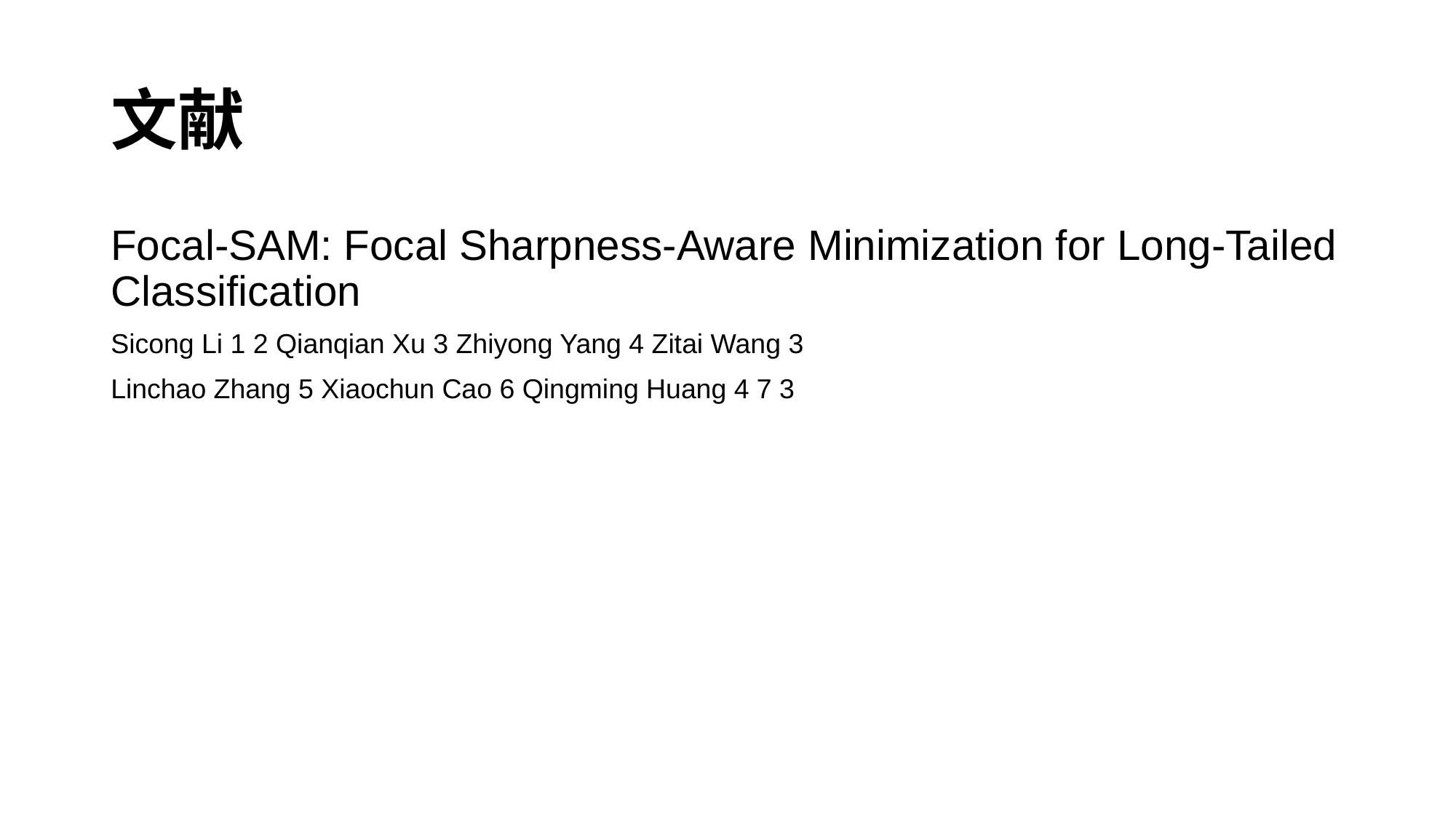

# 文献
Focal-SAM: Focal Sharpness-Aware Minimization for Long-Tailed Classification
Sicong Li 1 2 Qianqian Xu 3 Zhiyong Yang 4 Zitai Wang 3
Linchao Zhang 5 Xiaochun Cao 6 Qingming Huang 4 7 3